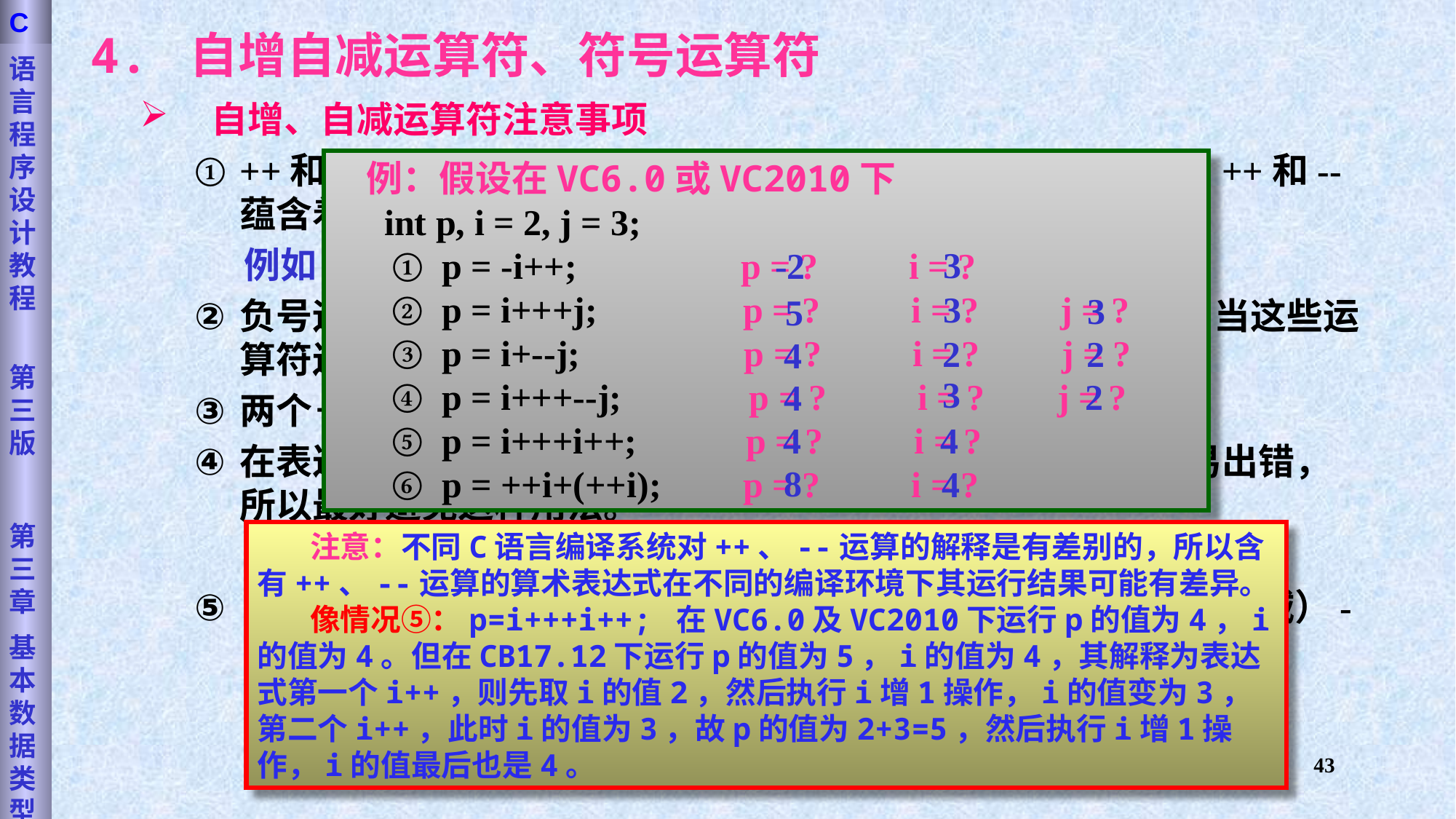

语言程序设计教程
第三版

第三章
基本数据类型
C
4. 自增自减运算符、符号运算符
 自增、自减运算符注意事项
++和--运算符只能用于变量，不能用于常量和表达式。 因为++和--蕴含着赋值操作。
     例如：5++、--（a+b）都是非法的表达式。
负号运算符、++、--和强制类型转换运算符的优先级相同，当这些运算符连用时，按照从右向左的顺序计算，即具有右结合性。
两个＋和－之间不能有空格。
在表达式中，连续使同一变量进行自增或自减运算时，很容易出错，所以最好避免这种用法。
     例如：++i++是非法的。
自增、自减运算，常用于循环语句中，使循环控制变变量加（或减）-１，以及指针变量中，使指针指向下（或上）一个地址。
例：假设在VC6.0或VC2010下
  int p, i = 2, j = 3;
  p = -i++;                  p = ?          i = ?
  p = i+++j;                p = ?          i = ?         j = ?
  p = i+--j;                  p = ?          i = ?         j = ?
  p = i+++--j;              p = ?          i = ?        j = ?
  p = i+++i++;            p = ?          i = ?
  p = ++i+(++i);         p = ?          i = ?
3
-2
3
3
5
2
2
4
3
2
4
4
4
8
4
  注意：不同C语言编译系统对++、--运算的解释是有差别的，所以含有++、--运算的算术表达式在不同的编译环境下其运行结果可能有差异。
  像情况⑤：p=i+++i++; 在VC6.0及VC2010下运行p的值为4，i的值为4。但在CB17.12下运行p的值为5，i的值为4，其解释为表达式第一个i++，则先取i的值2，然后执行i增1操作，i的值变为3，第二个i++，此时i的值为3，故p的值为2+3=5，然后执行i增1操作，i的值最后也是4。
43